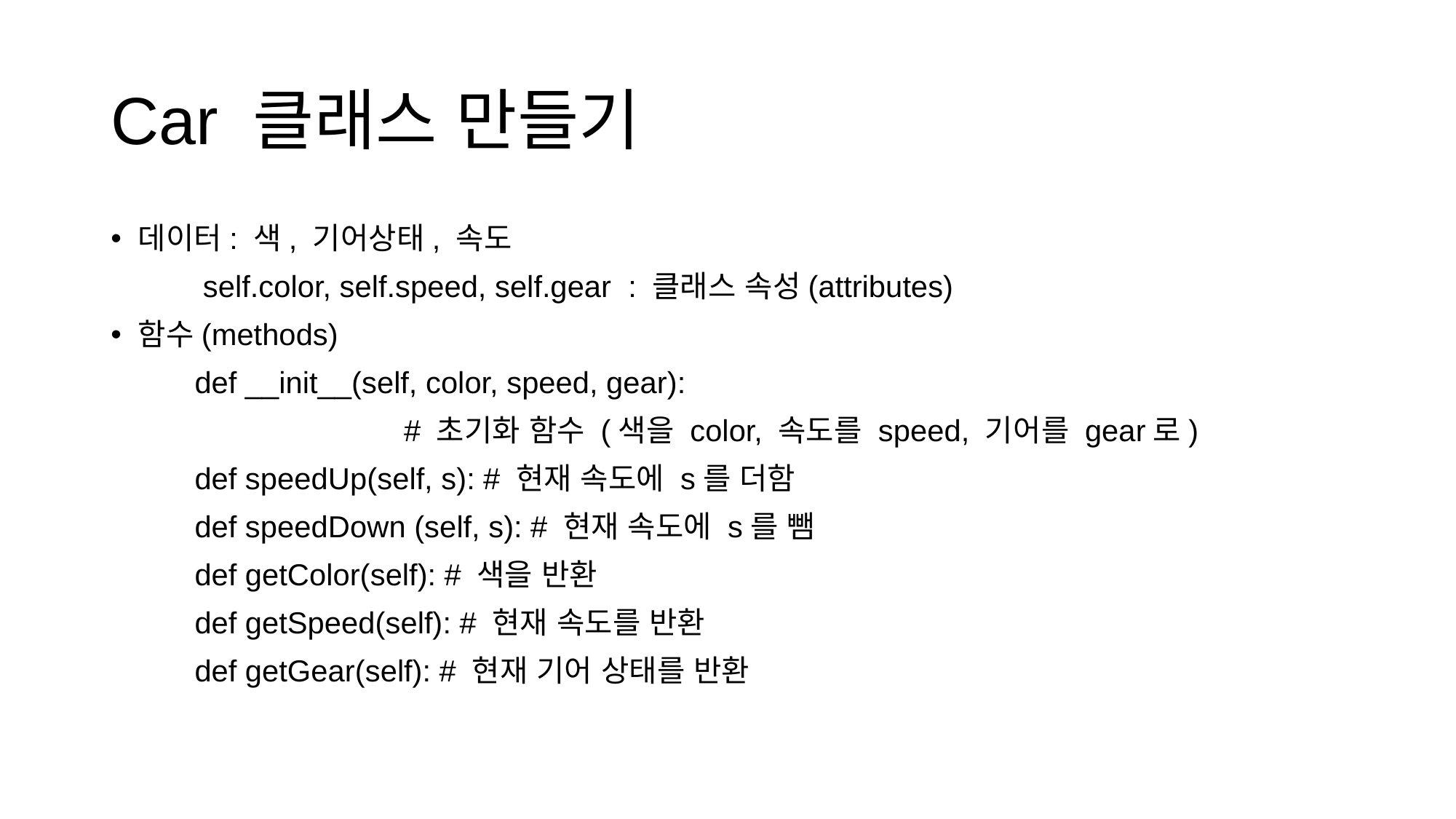

# Car 클래스 만들기
데이터: 색, 기어상태, 속도
           self.color, self.speed, self.gear  : 클래스 속성(attributes)
함수(methods)
          def __init__(self, color, speed, gear):
                                   # 초기화 함수 (색을 color, 속도를 speed, 기어를 gear로)
          def speedUp(self, s): # 현재 속도에 s를 더함
          def speedDown (self, s): # 현재 속도에 s를 뺌
          def getColor(self): # 색을 반환
          def getSpeed(self): # 현재 속도를 반환
          def getGear(self): # 현재 기어 상태를 반환